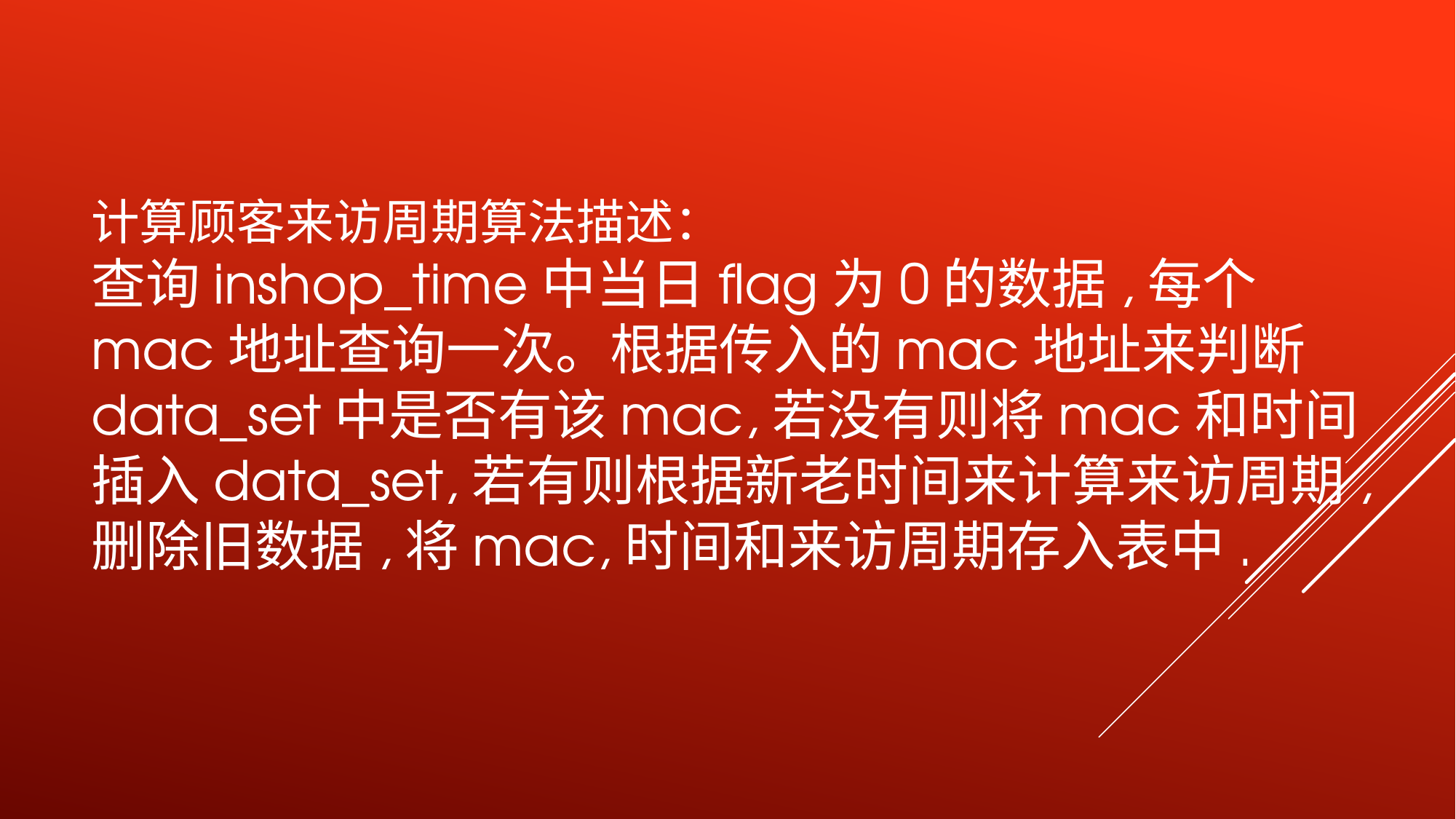

计算顾客来访周期算法描述：
查询inshop_time中当日flag为0的数据,每个mac地址查询一次。根据传入的mac地址来判断data_set中是否有该mac,若没有则将mac和时间插入data_set,若有则根据新老时间来计算来访周期,删除旧数据,将mac,时间和来访周期存入表中.